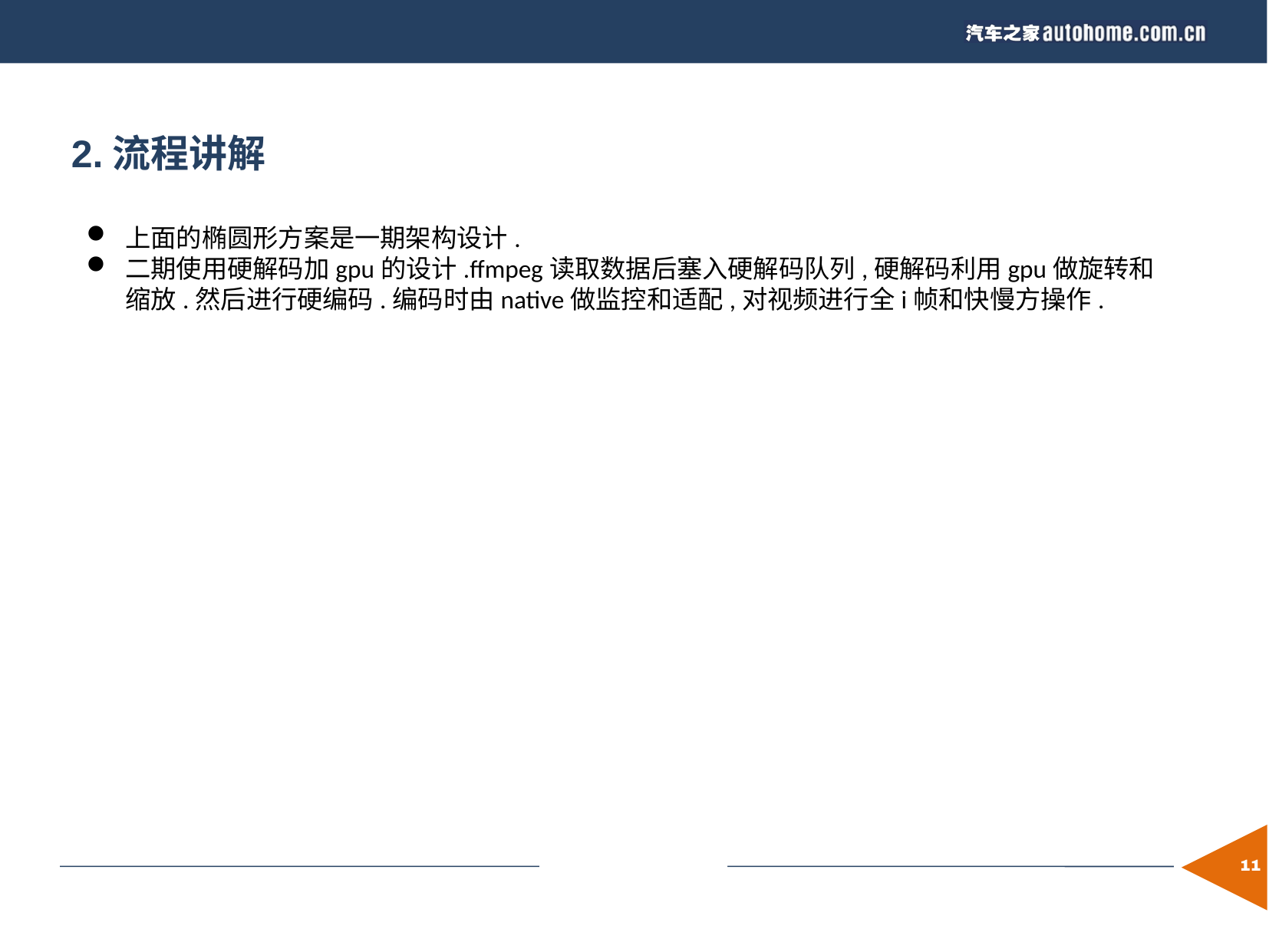

2.流程讲解
上面的椭圆形方案是一期架构设计.
二期使用硬解码加gpu的设计.ffmpeg读取数据后塞入硬解码队列,硬解码利用gpu做旋转和缩放.然后进行硬编码.编码时由native做监控和适配,对视频进行全i帧和快慢方操作.
11